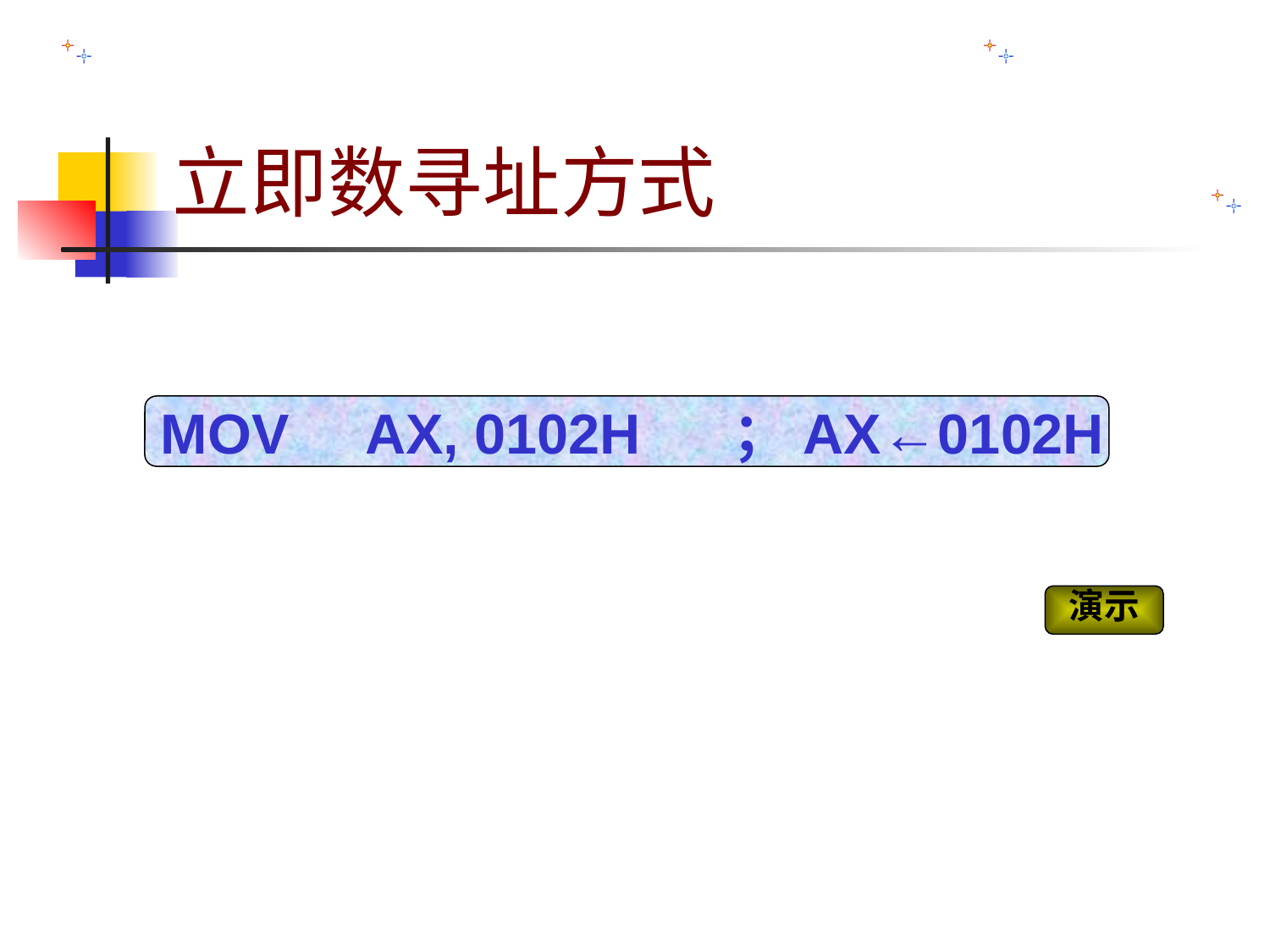

# 立即数寻址方式
MOV     AX, 0102H	；AX←0102H
演示